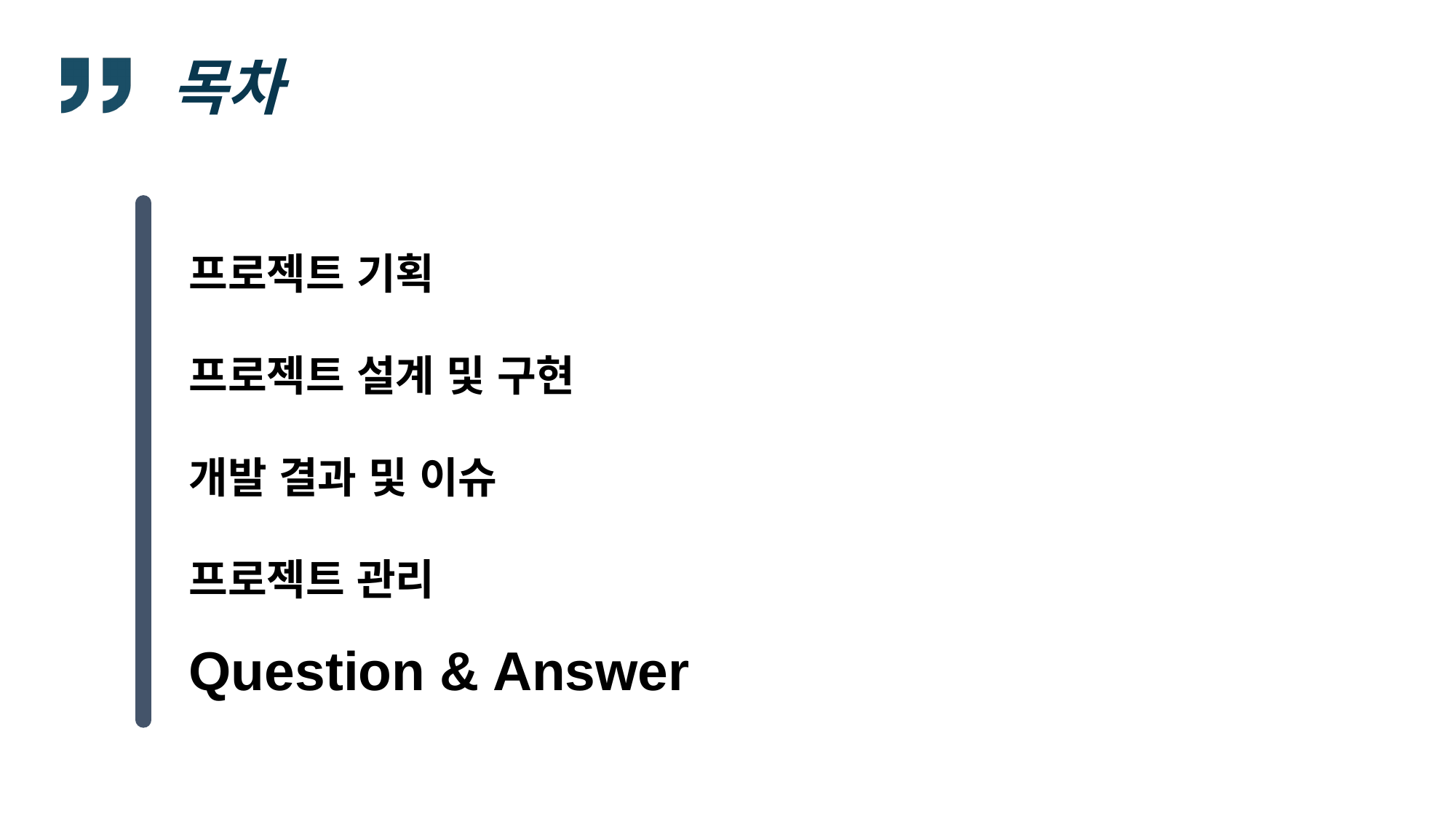

# 목차
프로젝트 기획
프로젝트 설계 및 구현
개발 결과 및 이슈
프로젝트 관리
Question & Answer